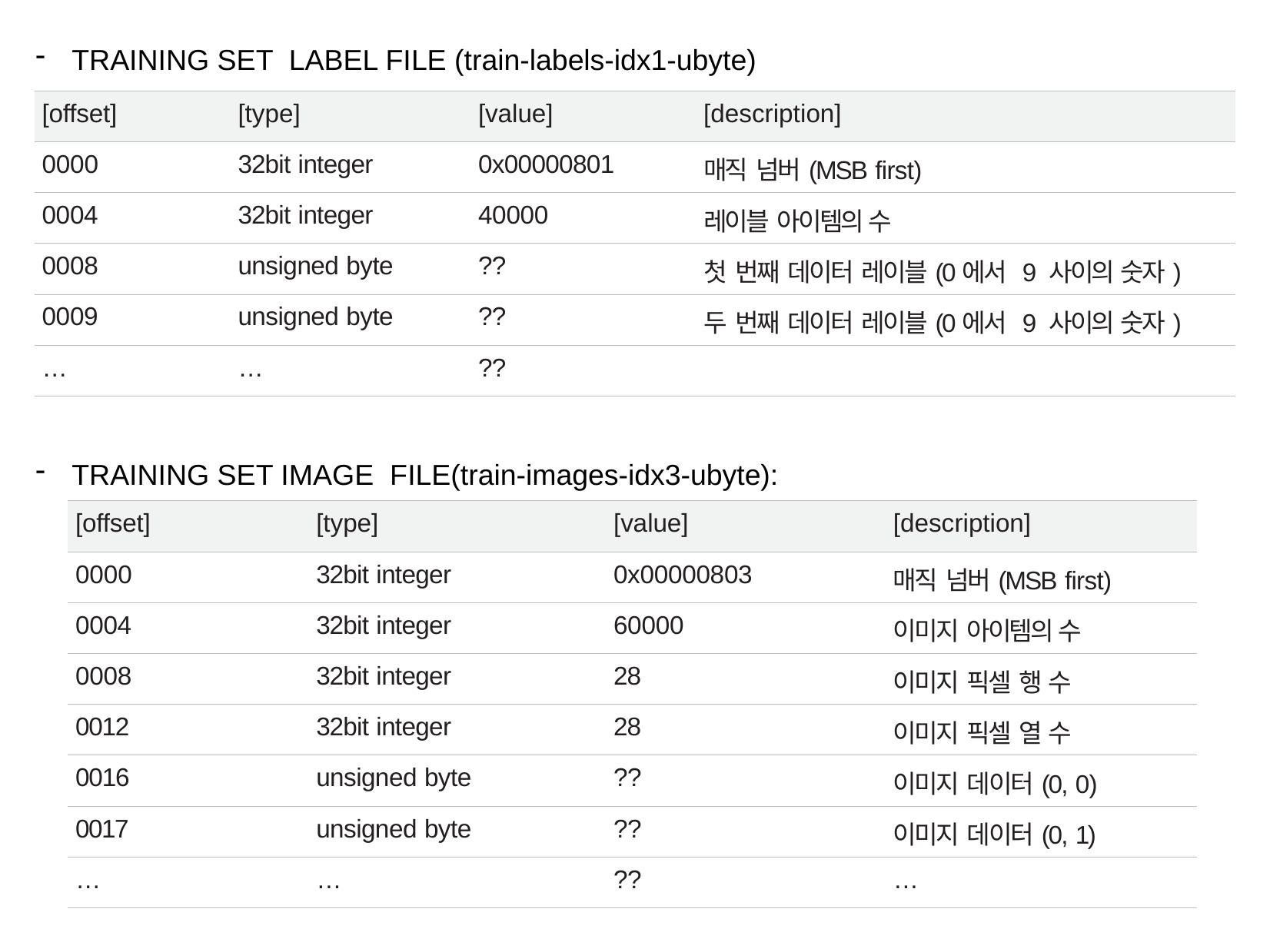

TRAINING SET  LABEL FILE (train-labels-idx1-ubyte)

TRAINING SET IMAGE  FILE(train-images-idx3-ubyte):
| [offset] | [type] | [value] | [description] |
| --- | --- | --- | --- |
| 0000 | 32bit integer | 0x00000801 | 매직 넘버(MSB first) |
| 0004 | 32bit integer | 40000 | 레이블 아이템의 수 |
| 0008 | unsigned byte | ?? | 첫 번째 데이터 레이블(0에서 9 사이의 숫자) |
| 0009 | unsigned byte | ?? | 두 번째 데이터 레이블(0에서 9 사이의 숫자) |
| … | … | ?? |  |
| [offset] | [type] | [value] | [description] |
| --- | --- | --- | --- |
| 0000 | 32bit integer | 0x00000803 | 매직 넘버(MSB first) |
| 0004 | 32bit integer | 60000 | 이미지 아이템의 수 |
| 0008 | 32bit integer | 28 | 이미지 픽셀 행 수 |
| 0012 | 32bit integer | 28 | 이미지 픽셀 열 수 |
| 0016 | unsigned byte | ?? | 이미지 데이터(0, 0) |
| 0017 | unsigned byte | ?? | 이미지 데이터(0, 1) |
| … | … | ?? | … |